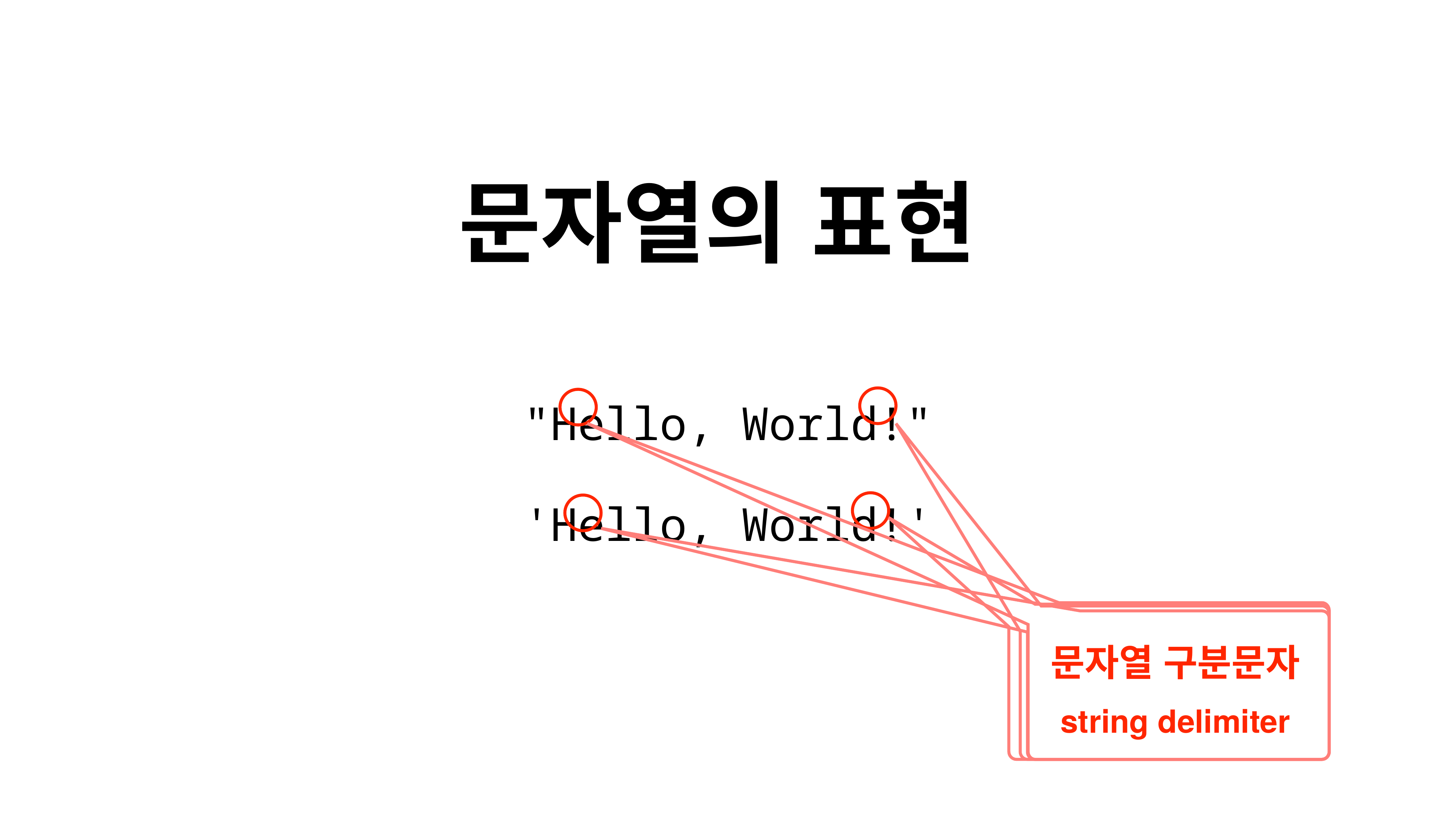

문자열의 표현

"Hello, World!"

'Hello, World!'

문자열 구분문자
string delimiter